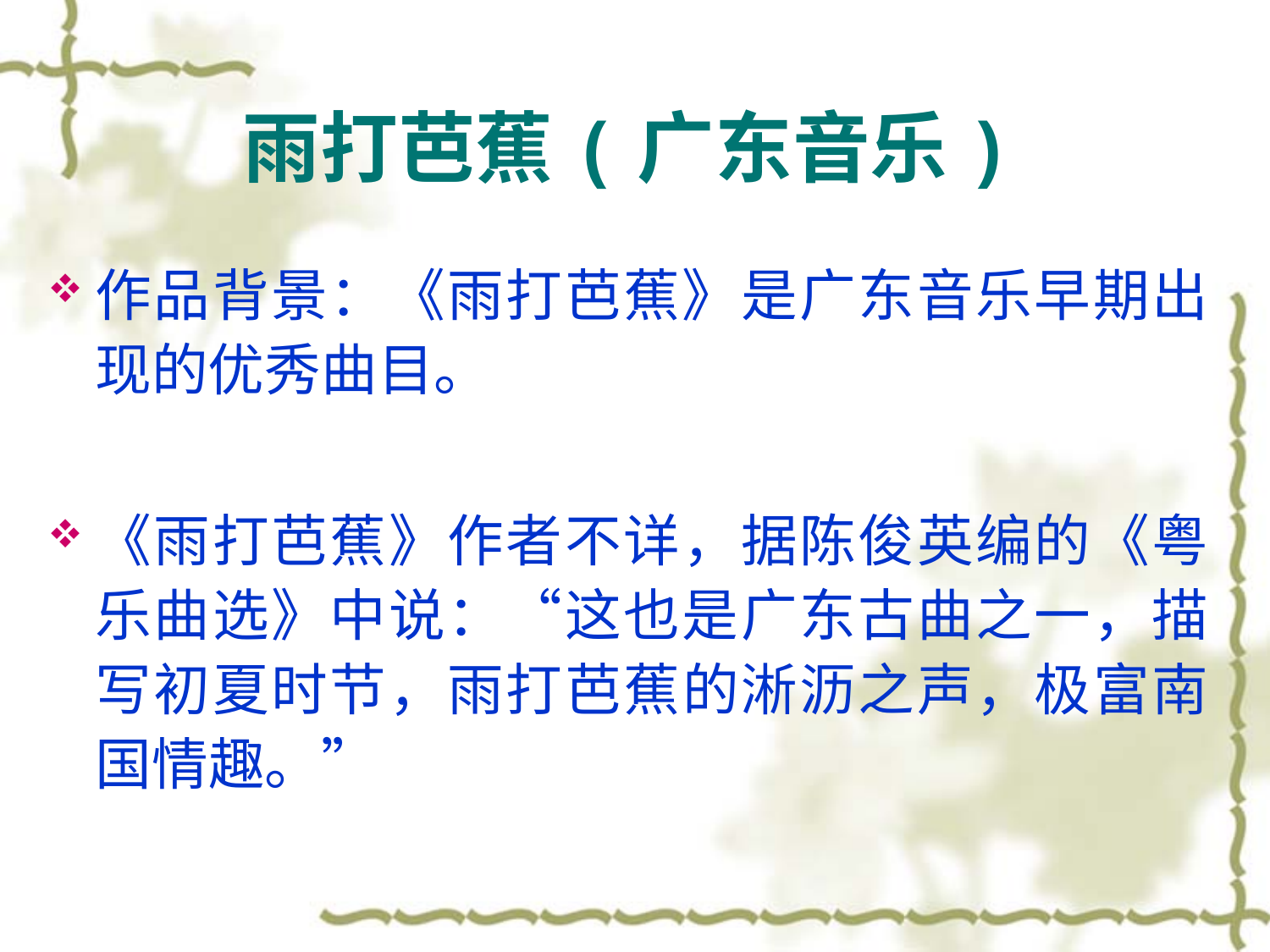

# 雨打芭蕉(广东音乐)
作品背景：《雨打芭蕉》是广东音乐早期出现的优秀曲目。

《雨打芭蕉》作者不详，据陈俊英编的《粤乐曲选》中说：“这也是广东古曲之一，描写初夏时节，雨打芭蕉的淅沥之声，极富南国情趣。”